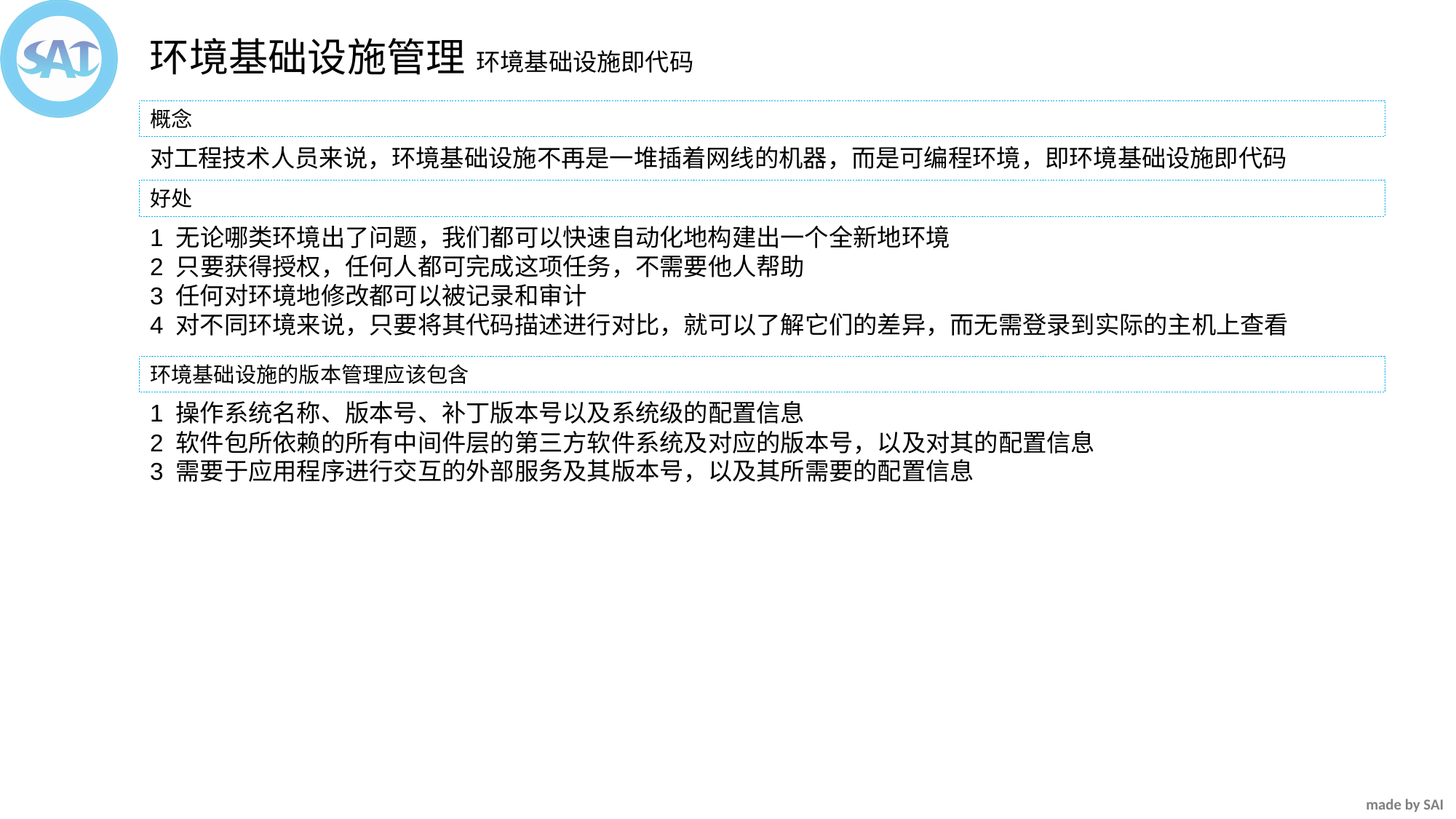

环境基础设施管理
环境基础设施即代码
概念
对工程技术人员来说，环境基础设施不再是一堆插着网线的机器，而是可编程环境，即环境基础设施即代码
好处
1 无论哪类环境出了问题，我们都可以快速自动化地构建出一个全新地环境
2 只要获得授权，任何人都可完成这项任务，不需要他人帮助
3 任何对环境地修改都可以被记录和审计
4 对不同环境来说，只要将其代码描述进行对比，就可以了解它们的差异，而无需登录到实际的主机上查看
环境基础设施的版本管理应该包含
1 操作系统名称、版本号、补丁版本号以及系统级的配置信息
2 软件包所依赖的所有中间件层的第三方软件系统及对应的版本号，以及对其的配置信息
3 需要于应用程序进行交互的外部服务及其版本号，以及其所需要的配置信息